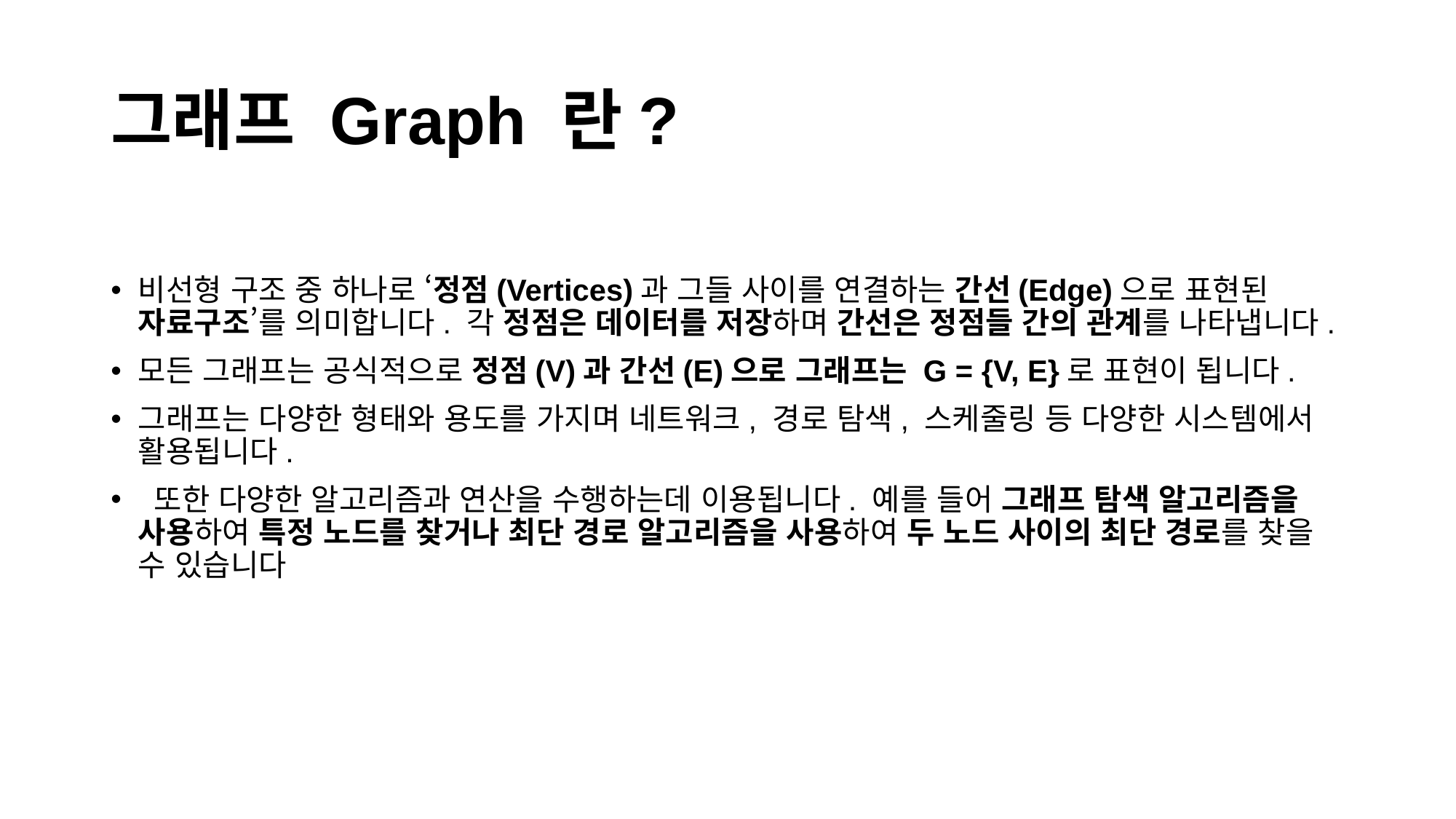

# 그래프 Graph 란?

비선형 구조 중 하나로 ‘정점(Vertices)과 그들 사이를 연결하는 간선(Edge)으로 표현된 자료구조’를 의미합니다. 각 정점은 데이터를 저장하며 간선은 정점들 간의 관계를 나타냅니다.
모든 그래프는 공식적으로 정점(V)과 간선(E)으로 그래프는 G = {V, E}로 표현이 됩니다.
그래프는 다양한 형태와 용도를 가지며 네트워크, 경로 탐색, 스케줄링 등 다양한 시스템에서 활용됩니다.
 또한 다양한 알고리즘과 연산을 수행하는데 이용됩니다. 예를 들어 그래프 탐색 알고리즘을 사용하여 특정 노드를 찾거나 최단 경로 알고리즘을 사용하여 두 노드 사이의 최단 경로를 찾을 수 있습니다